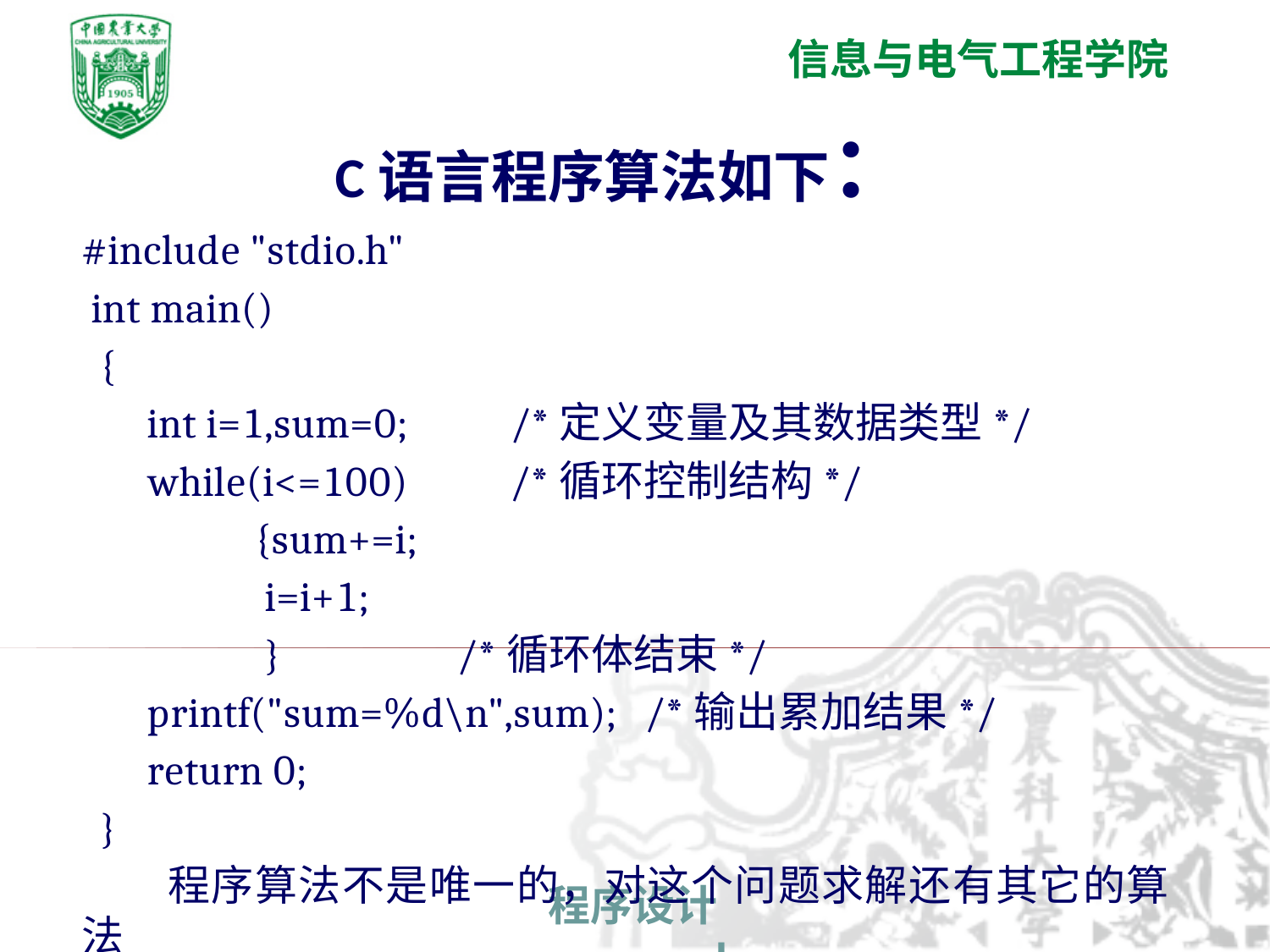

# C语言程序算法如下：
#include "stdio.h"
 int main()
  {
       int i=1,sum=0;           /*定义变量及其数据类型*/
       while(i<=100)           /*循环控制结构*/
	     {sum+=i;
	      i=i+1;
	      }                   /*循环体结束*/
       printf("sum=%d\n",sum);   /*输出累加结果*/
       return 0;
  }
       程序算法不是唯一的，对这个问题求解还有其它的算法